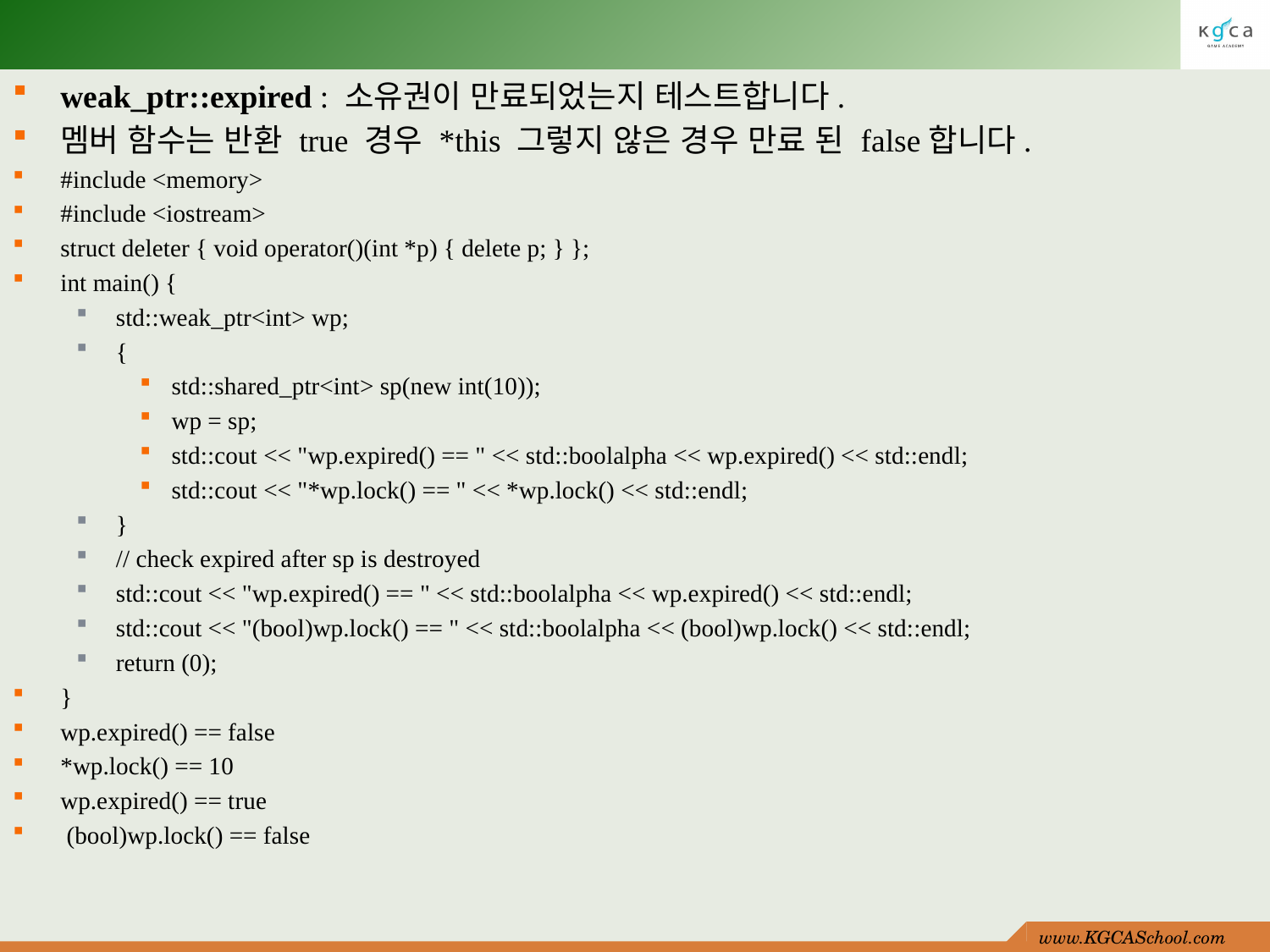

#
weak_ptr::expired : 소유권이 만료되었는지 테스트합니다.
멤버 함수는 반환 true 경우 *this 그렇지 않은 경우 만료 된 false합니다.
#include <memory>
#include <iostream>
struct deleter { void operator()(int *p) { delete p; } };
int main() {
std::weak_ptr<int> wp;
{
std::shared_ptr<int> sp(new int(10));
wp = sp;
std::cout << "wp.expired() == " << std::boolalpha << wp.expired() << std::endl;
std::cout << "*wp.lock() == " << *wp.lock() << std::endl;
}
// check expired after sp is destroyed
std::cout << "wp.expired() == " << std::boolalpha << wp.expired() << std::endl;
std::cout << "(bool)wp.lock() == " << std::boolalpha << (bool)wp.lock() << std::endl;
return (0);
}
wp.expired() == false
*wp.lock() == 10
wp.expired() == true
 (bool)wp.lock() == false